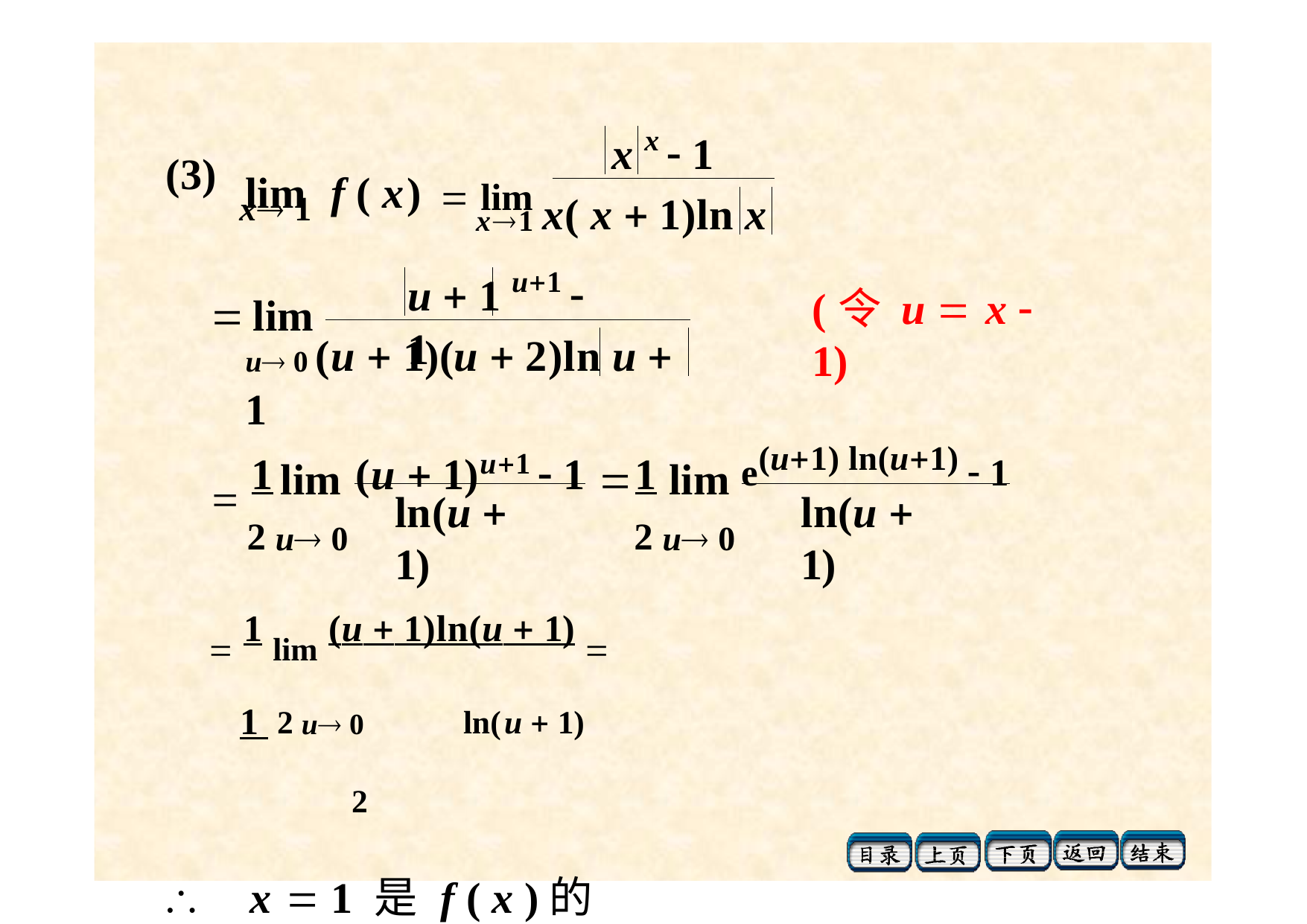

# x x − 1

lim	f ( x)	=	lim
(3)
x→1 x( x + 1)ln x

x→ 1

u + 1 u+1 − 1

(令 u = x − 1)
=	lim
u→ 0 (u + 1)(u + 2)ln u + 1

e(u+1) ln(u+1) − 1
= 1	(u + 1)u+1 − 1	1
lim	=	lim
ln(u + 1)
ln(u + 1)

2 u→ 0
2 u→ 0
= 1 lim (u + 1)ln(u + 1) = 1  2 u→ 0	ln(u + 1)	2

∴	x = 1 是 f ( x )的可去间断点 .